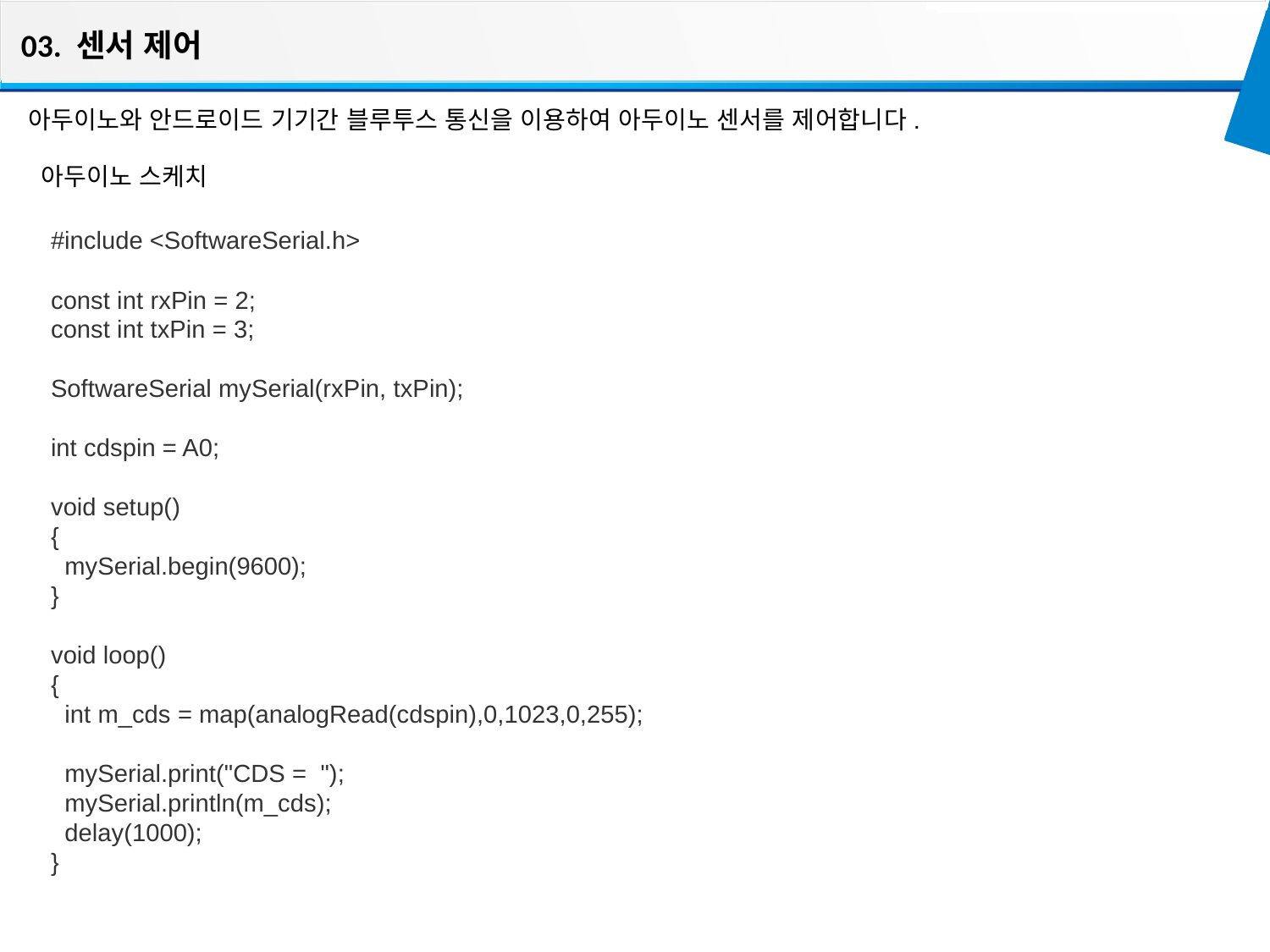

03. 센서 제어

아두이노와 안드로이드 기기간 블루투스 통신을 이용하여 아두이노 센서를 제어합니다.
아두이노 스케치
#include <SoftwareSerial.h>

const int rxPin = 2;
const int txPin = 3;

SoftwareSerial mySerial(rxPin, txPin);

int cdspin = A0;

void setup()
{
  mySerial.begin(9600);
}

void loop()
{
  int m_cds = map(analogRead(cdspin),0,1023,0,255);

  mySerial.print("CDS =  ");
  mySerial.println(m_cds);
  delay(1000);
}